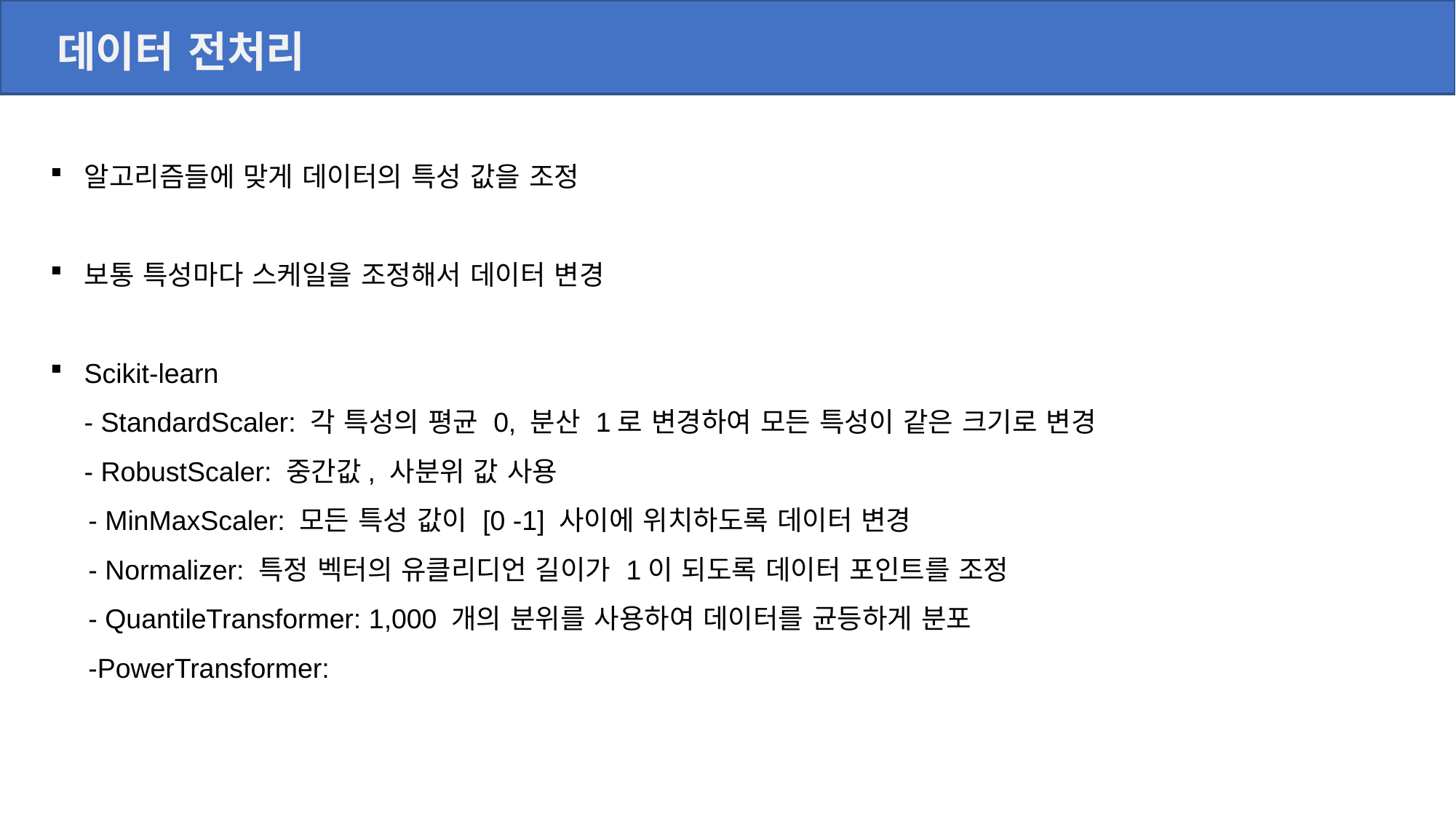

데이터 전처리
알고리즘들에 맞게 데이터의 특성 값을 조정

보통 특성마다 스케일을 조정해서 데이터 변경

Scikit-learn
- StandardScaler: 각 특성의 평균 0, 분산 1로 변경하여 모든 특성이 같은 크기로 변경
- RobustScaler: 중간값, 사분위 값 사용
     - MinMaxScaler: 모든 특성 값이 [0 -1] 사이에 위치하도록 데이터 변경
     - Normalizer: 특정 벡터의 유클리디언 길이가 1이 되도록 데이터 포인트를 조정
     - QuantileTransformer: 1,000 개의 분위를 사용하여 데이터를 균등하게 분포
     -PowerTransformer: